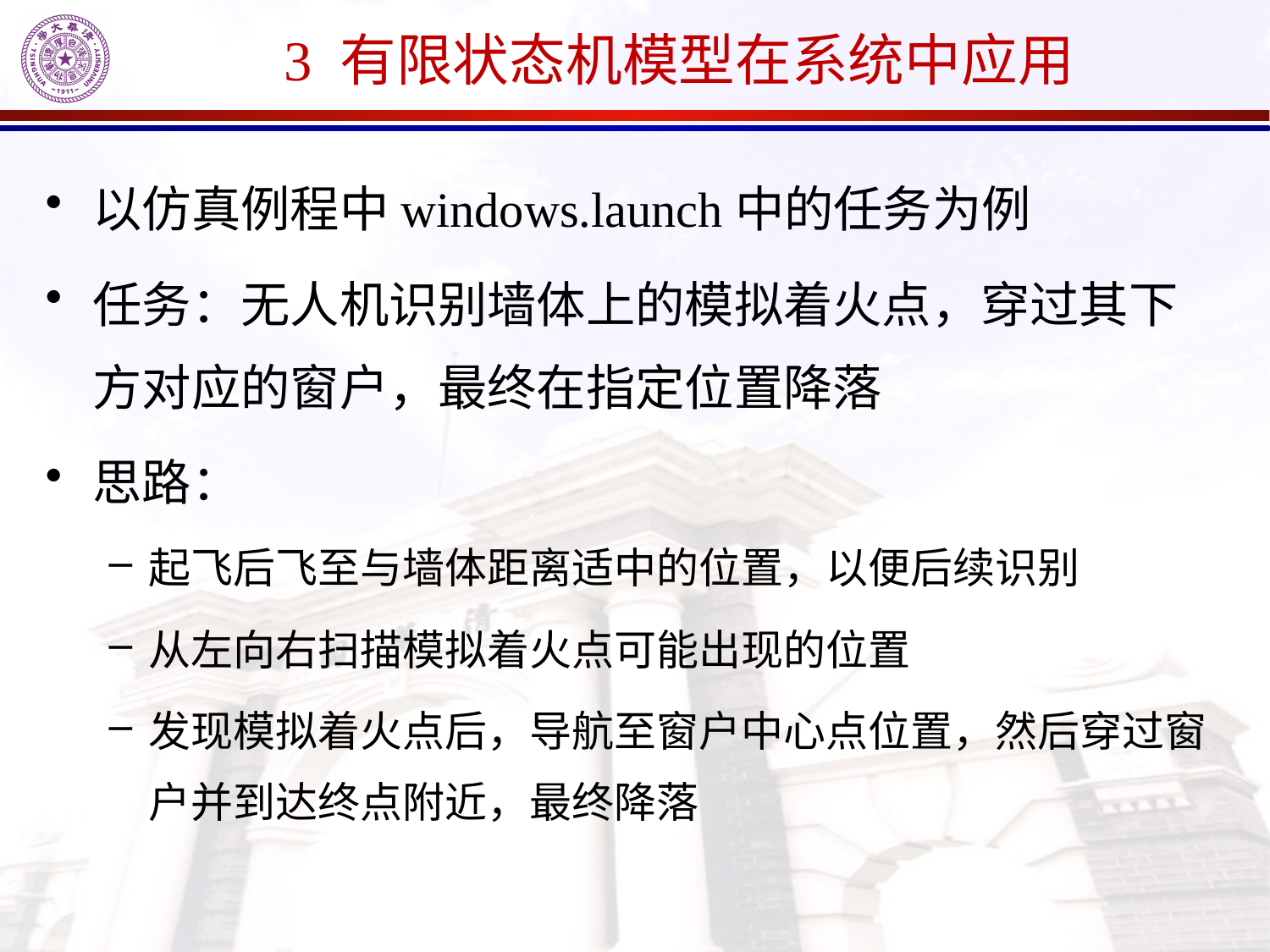

# 3 有限状态机模型在系统中应用
以仿真例程中windows.launch中的任务为例
任务：无人机识别墙体上的模拟着火点，穿过其下方对应的窗户，最终在指定位置降落
思路：
起飞后飞至与墙体距离适中的位置，以便后续识别
从左向右扫描模拟着火点可能出现的位置
发现模拟着火点后，导航至窗户中心点位置，然后穿过窗户并到达终点附近，最终降落